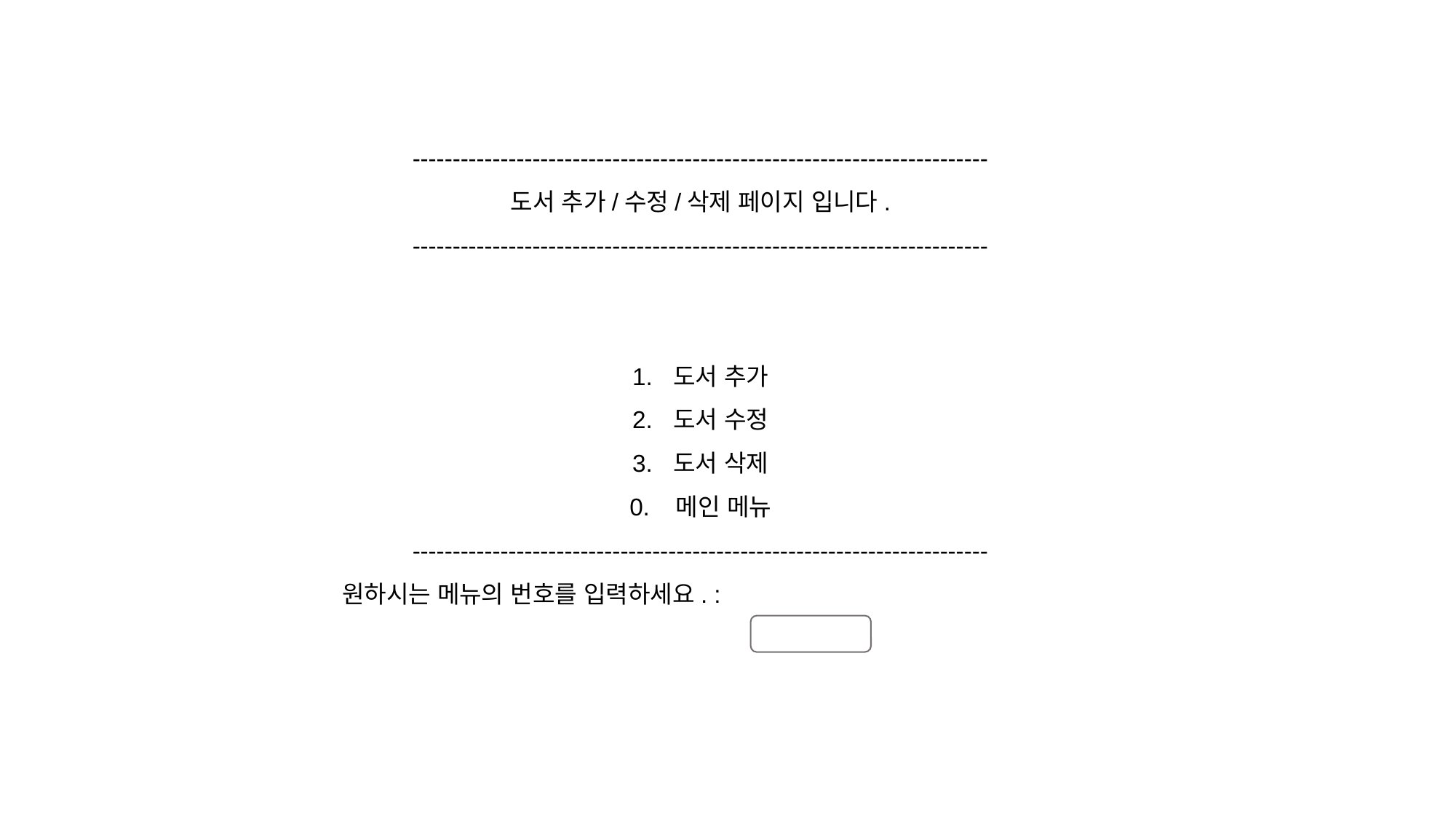

------------------------------------------------------------------------
도서 추가/수정/삭제 페이지 입니다.
------------------------------------------------------------------------

도서 추가
도서 수정
도서 삭제
0.   메인 메뉴
------------------------------------------------------------------------
원하시는 메뉴의 번호를 입력하세요. :